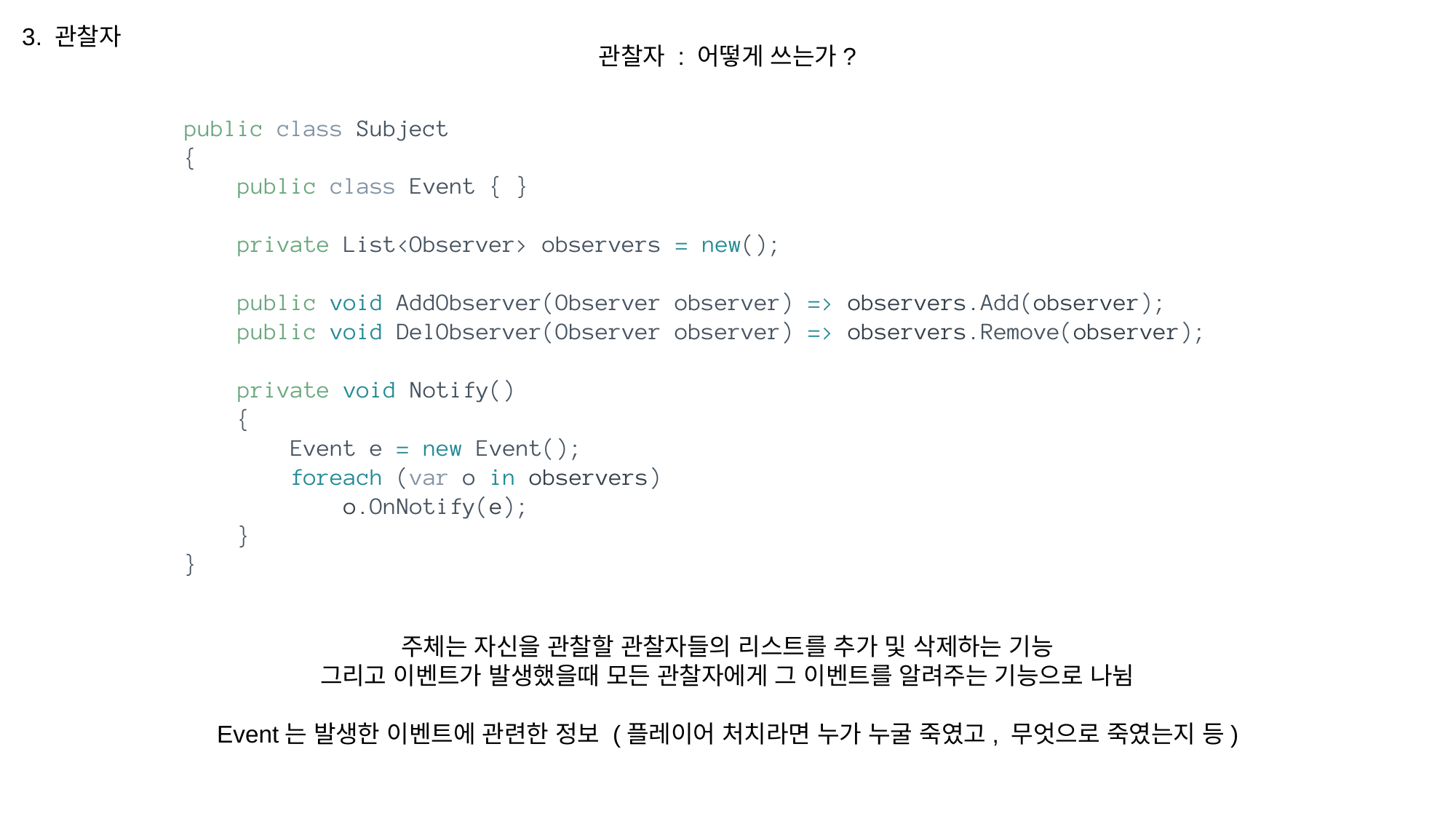

3. 관찰자
관찰자 : 어떻게 쓰는가?
public class Subject
{
    public class Event { }
    private List<Observer> observers = new();
    public void AddObserver(Observer observer) => observers.Add(observer);
    public void DelObserver(Observer observer) => observers.Remove(observer);
    private void Notify()
    {
        Event e = new Event();
        foreach (var o in observers)
            o.OnNotify(e);
    }
}
주체는 자신을 관찰할 관찰자들의 리스트를 추가 및 삭제하는 기능
그리고 이벤트가 발생했을때 모든 관찰자에게 그 이벤트를 알려주는 기능으로 나뉨

Event는 발생한 이벤트에 관련한 정보 (플레이어 처치라면 누가 누굴 죽였고, 무엇으로 죽였는지 등)